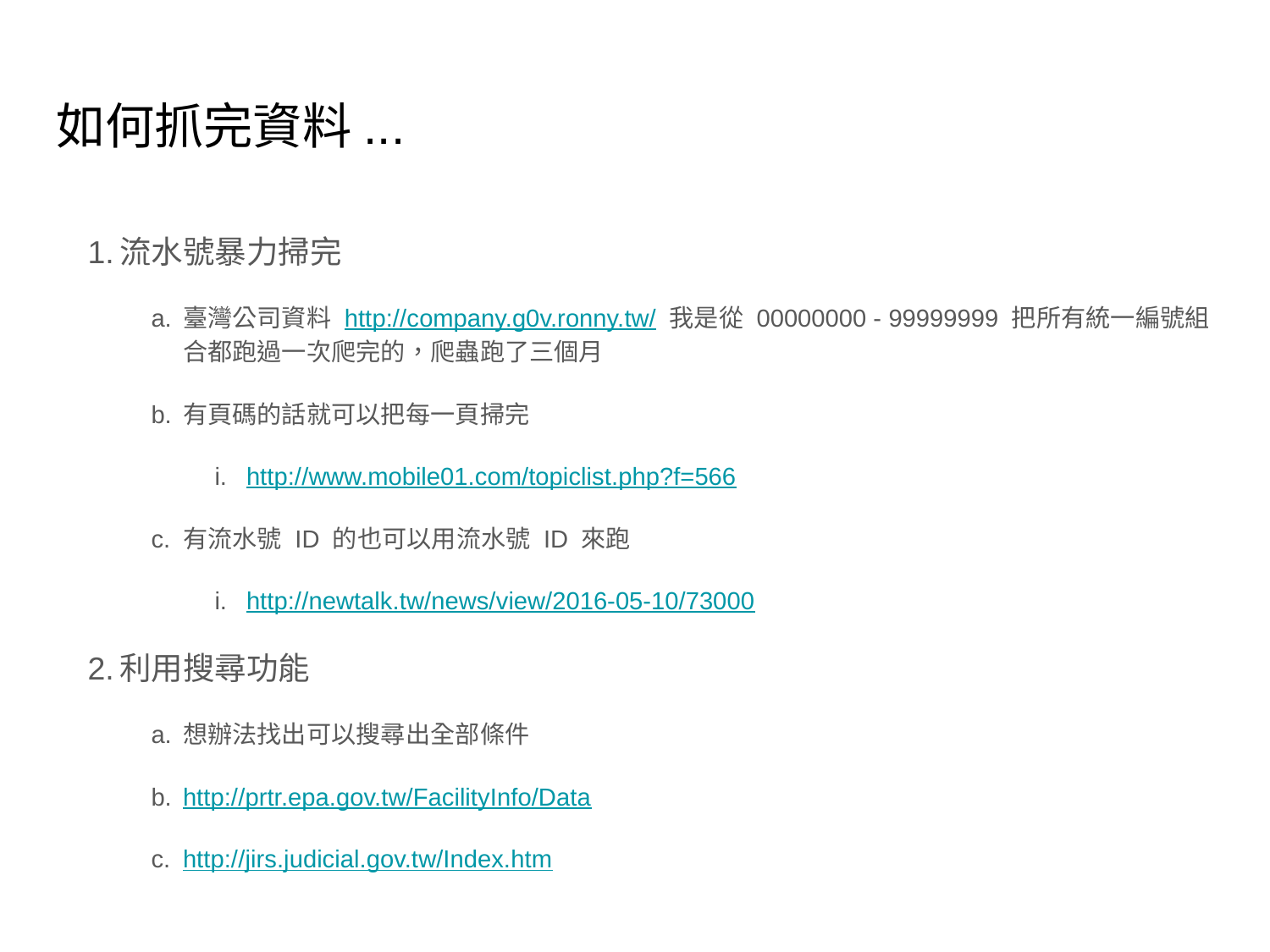

# 如何抓完資料...
流水號暴力掃完
臺灣公司資料 http://company.g0v.ronny.tw/ 我是從 00000000 - 99999999 把所有統一編號組合都跑過一次爬完的，爬蟲跑了三個月
有頁碼的話就可以把每一頁掃完
http://www.mobile01.com/topiclist.php?f=566
有流水號 ID 的也可以用流水號 ID 來跑
http://newtalk.tw/news/view/2016-05-10/73000
利用搜尋功能
想辦法找出可以搜尋出全部條件
http://prtr.epa.gov.tw/FacilityInfo/Data
http://jirs.judicial.gov.tw/Index.htm